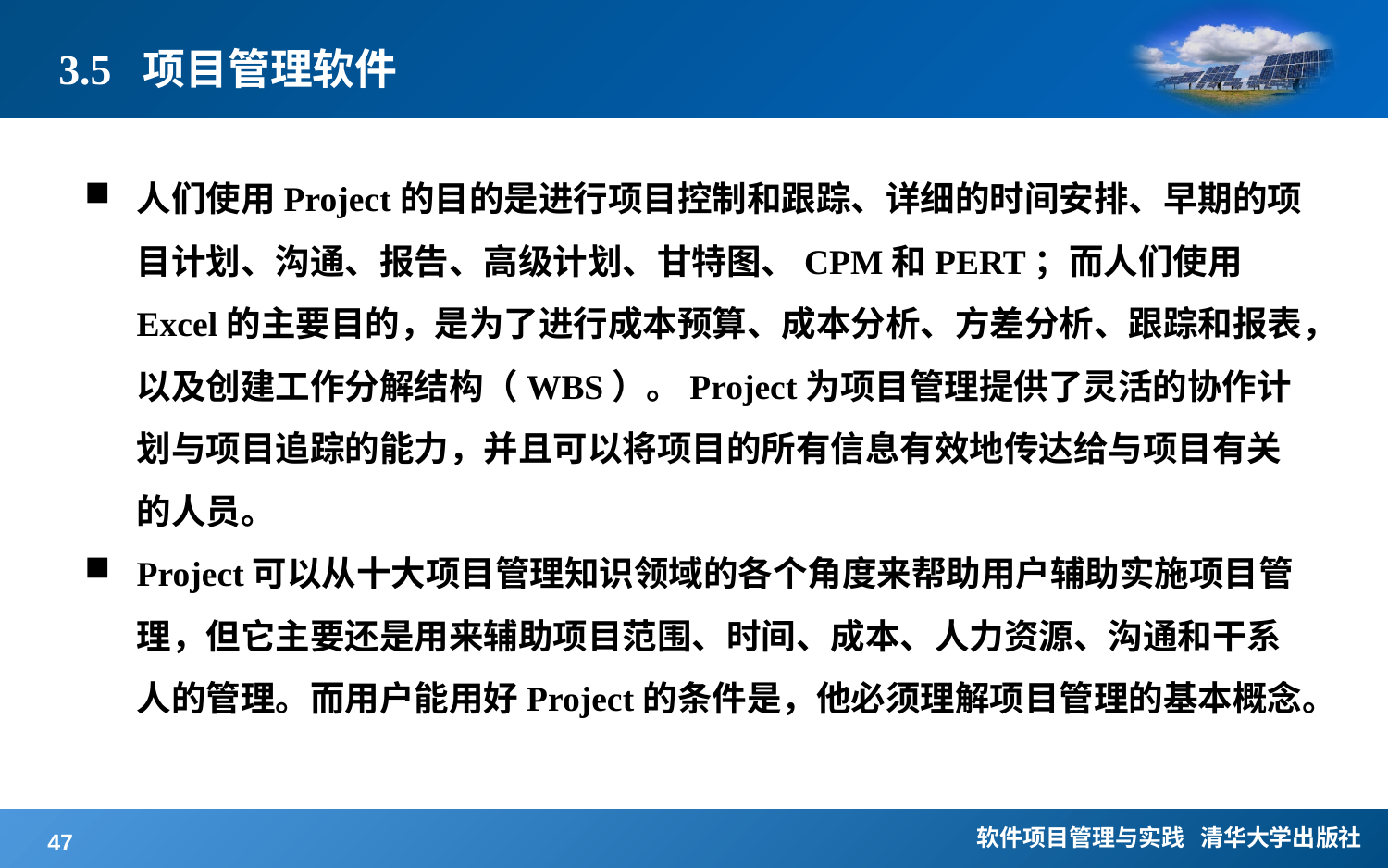

# 3.5  项目管理软件
人们使用Project的目的是进行项目控制和跟踪、详细的时间安排、早期的项目计划、沟通、报告、高级计划、甘特图、CPM和PERT；而人们使用Excel的主要目的，是为了进行成本预算、成本分析、方差分析、跟踪和报表，以及创建工作分解结构（WBS）。Project为项目管理提供了灵活的协作计划与项目追踪的能力，并且可以将项目的所有信息有效地传达给与项目有关的人员。
Project可以从十大项目管理知识领域的各个角度来帮助用户辅助实施项目管理，但它主要还是用来辅助项目范围、时间、成本、人力资源、沟通和干系人的管理。而用户能用好Project的条件是，他必须理解项目管理的基本概念。